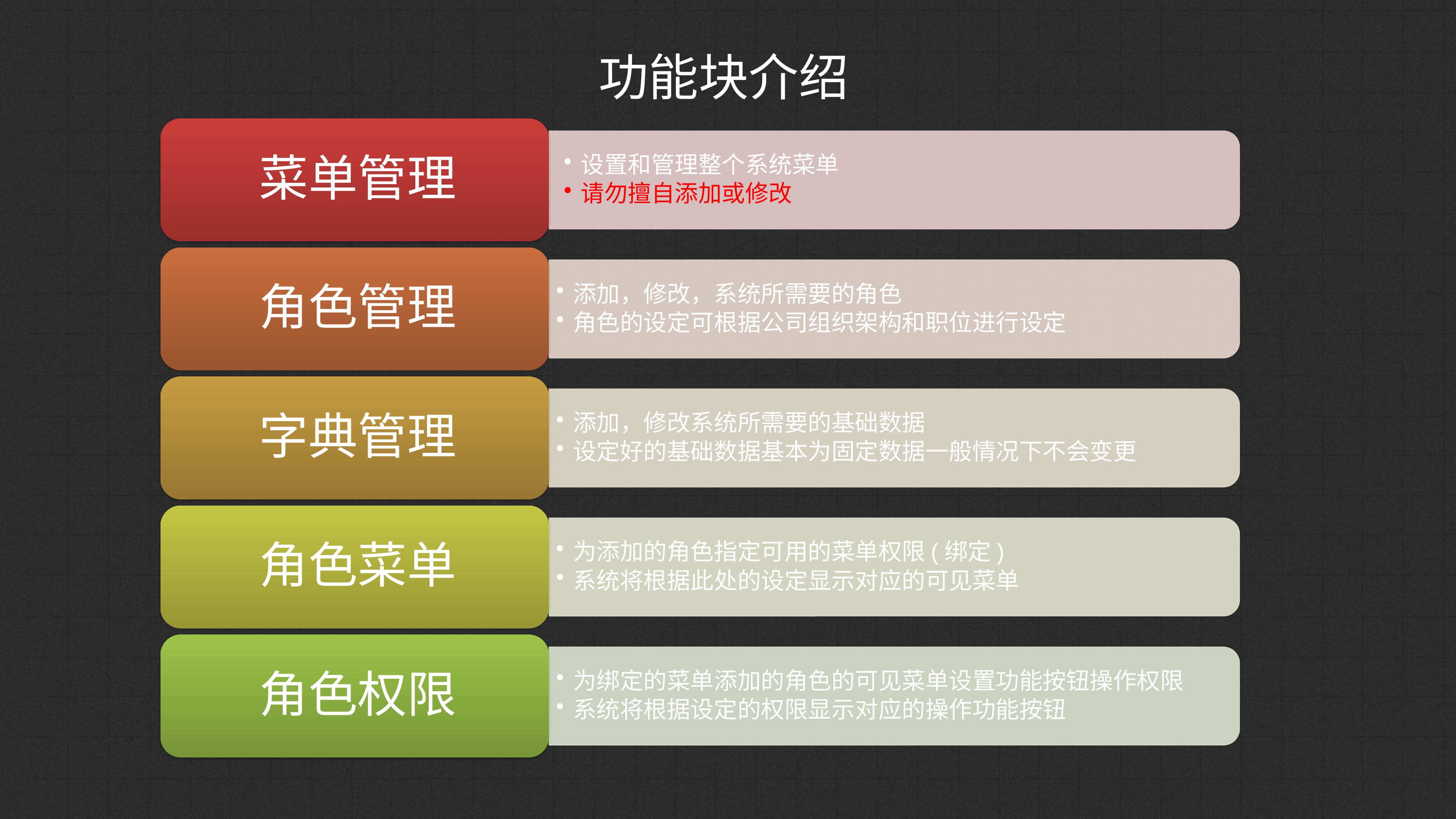

功能块介绍
设置和管理整个系统菜单
请勿擅自添加或修改
菜单管理
添加，修改，系统所需要的角色
角色的设定可根据公司组织架构和职位进行设定
角色管理
添加，修改系统所需要的基础数据
设定好的基础数据基本为固定数据一般情况下不会变更
字典管理
为添加的角色指定可用的菜单权限(绑定)
系统将根据此处的设定显示对应的可见菜单
角色菜单
为绑定的菜单添加的角色的可见菜单设置功能按钮操作权限
系统将根据设定的权限显示对应的操作功能按钮
角色权限